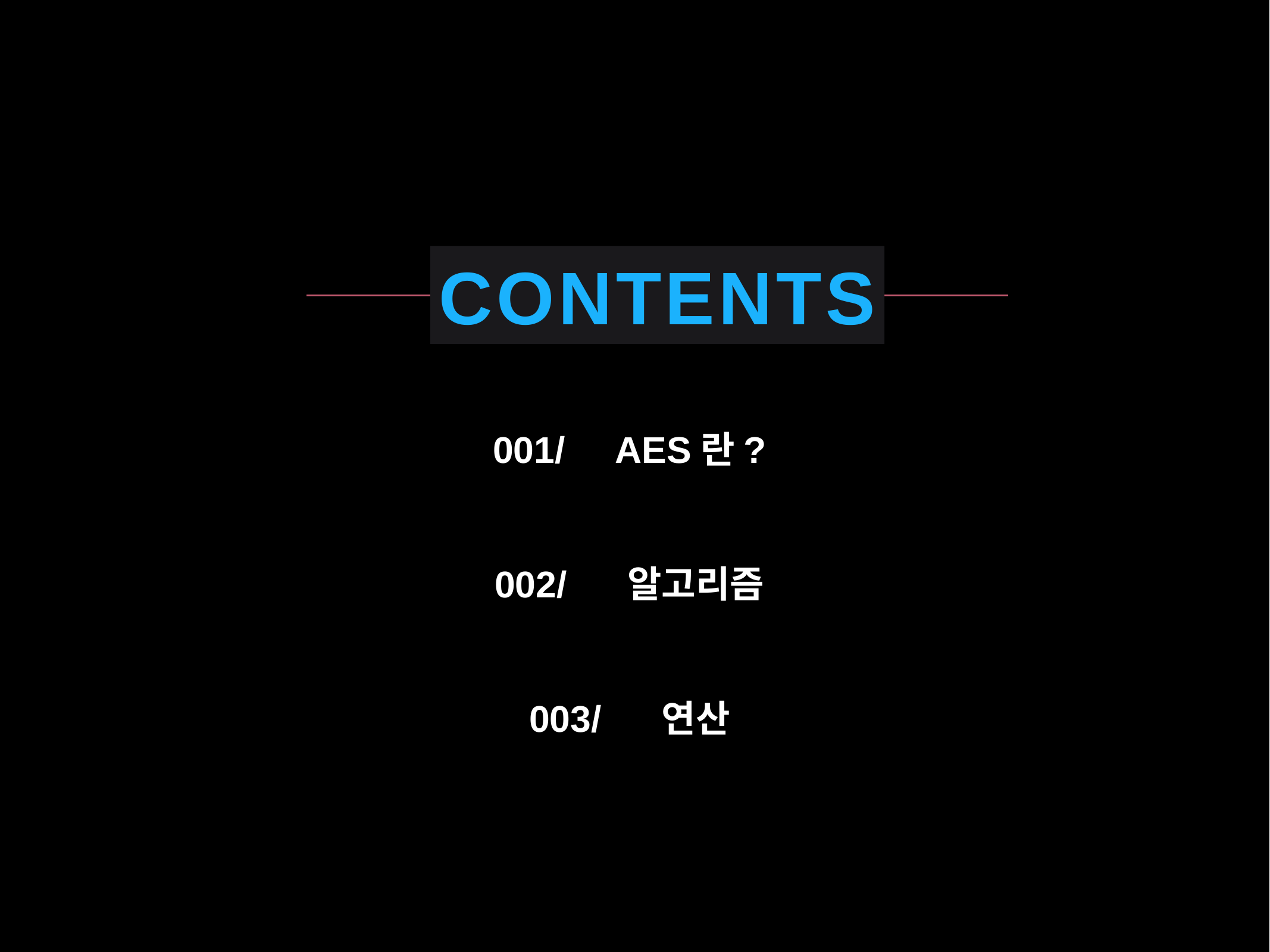

CONTENTS
001/     AES란?
002/     알고리즘
003/     연산